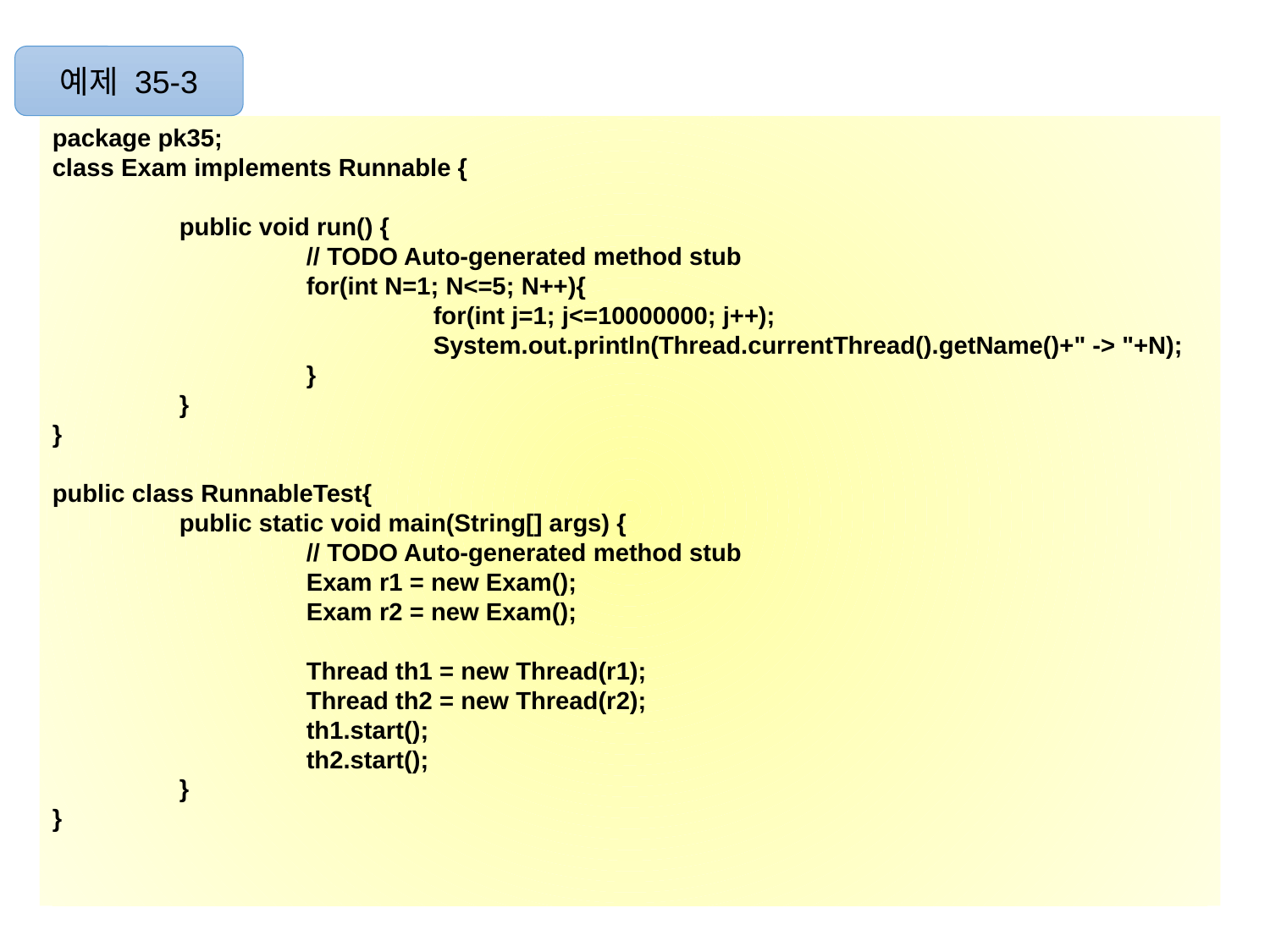

예제 35-3
package pk35;
class Exam implements Runnable {

	public void run() {
		// TODO Auto-generated method stub
		for(int N=1; N<=5; N++){
			for(int j=1; j<=10000000; j++);
			System.out.println(Thread.currentThread().getName()+" -> "+N);
		}
	}
}

public class RunnableTest{
	public static void main(String[] args) {
		// TODO Auto-generated method stub
		Exam r1 = new Exam();
		Exam r2 = new Exam();

		Thread th1 = new Thread(r1);
		Thread th2 = new Thread(r2);
		th1.start();
		th2.start();
	}
}